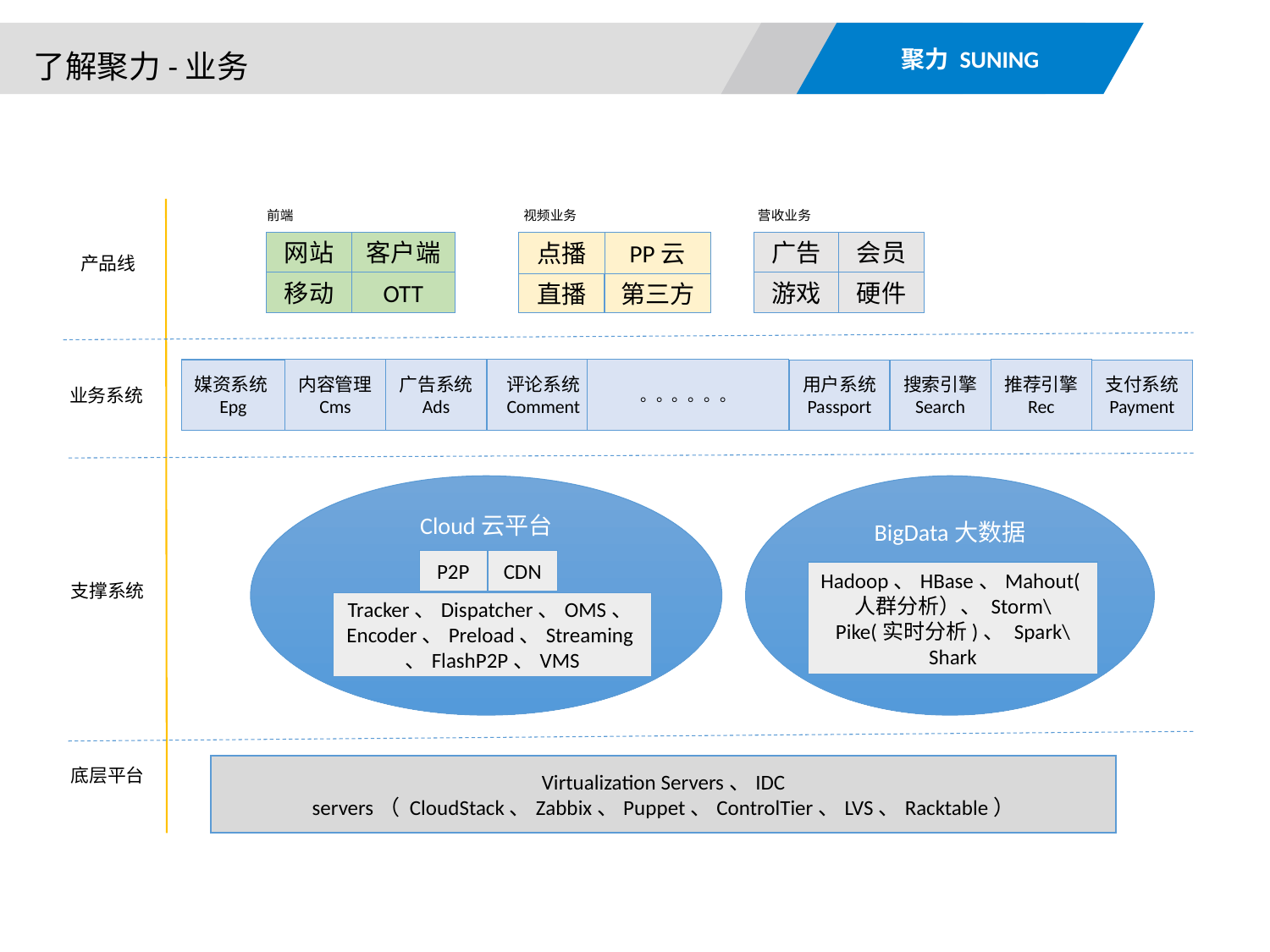

聚力 SUNING
了解聚力-业务
前端
视频业务
营收业务
网站
客户端
点播
PP云
广告
会员
产品线
硬件
移动
游戏
OTT
直播
第三方
广告系统
Ads
评论系统
Comment
。。。。。。
媒资系统Epg
内容管理
Cms
推荐引擎
Rec
用户系统
Passport
搜索引擎
Search
支付系统
Payment
业务系统
Cloud云平台

BigData大数据
CDN
P2P
Hadoop、HBase、Mahout(人群分析）、 Storm\Pike(实时分析)、 Spark\Shark
Tracker、Dispatcher、OMS、Encoder、Preload、Streaming、FlashP2P、VMS
支撑系统
Virtualization Servers、IDC servers（ CloudStack、Zabbix、Puppet、ControlTier、LVS、Racktable）
底层平台